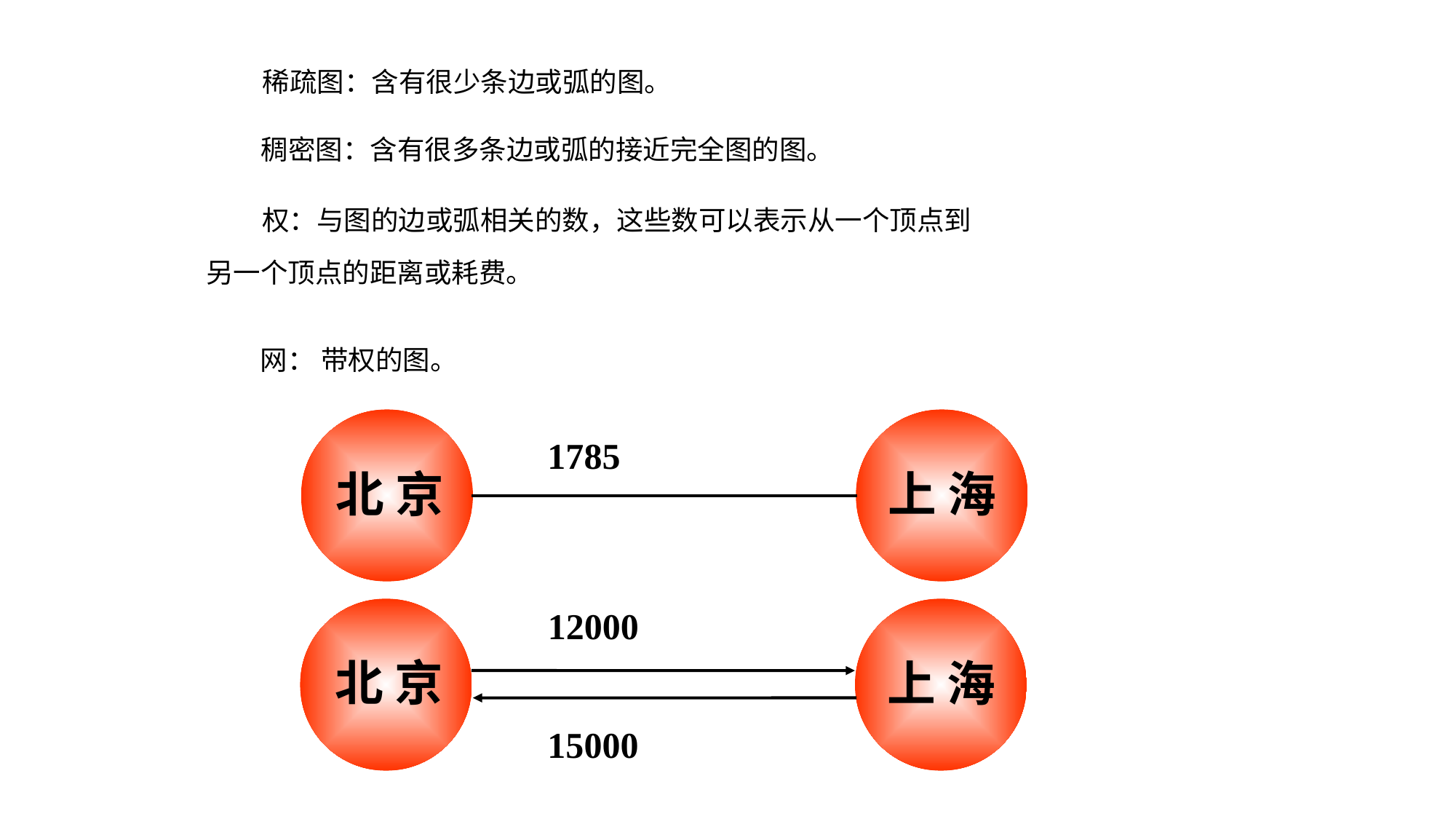

稀疏图：含有很少条边或弧的图。
        稠密图：含有很多条边或弧的接近完全图的图。
        权：与图的边或弧相关的数，这些数可以表示从一个顶点到
另一个顶点的距离或耗费。
        网： 带权的图。

北 京

上 海
1785
12000

北 京

上 海

15000